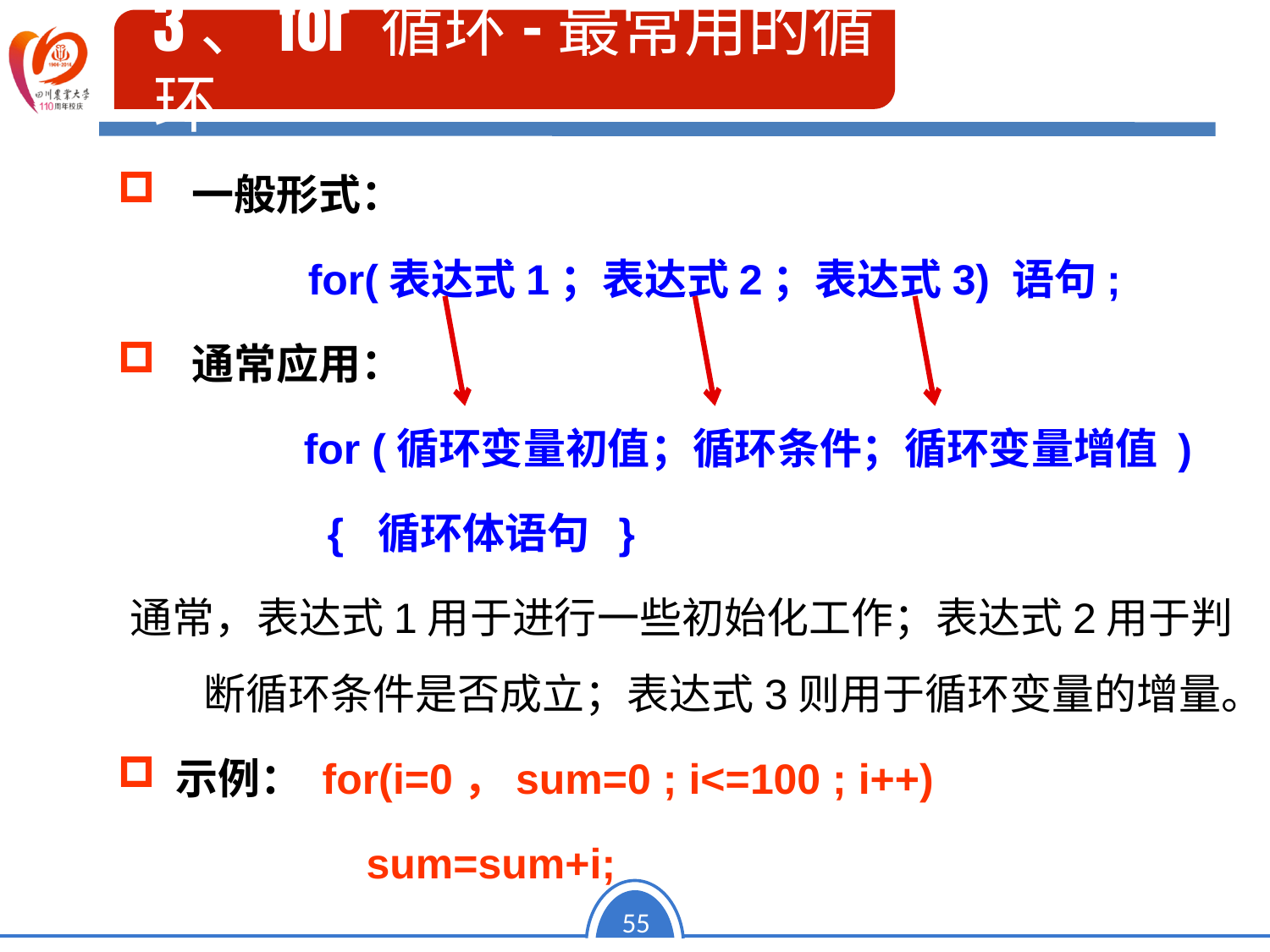

3、for 循环-最常用的循环
一般形式：
for(表达式1；表达式2；表达式3) 语句;
通常应用：
     for (循环变量初值；循环条件；循环变量增值 )
       {  循环体语句  }
通常，表达式1用于进行一些初始化工作；表达式2用于判断循环条件是否成立；表达式3则用于循环变量的增量。
示例： for(i=0，sum=0 ; i<=100 ; i++)
                     sum=sum+i;